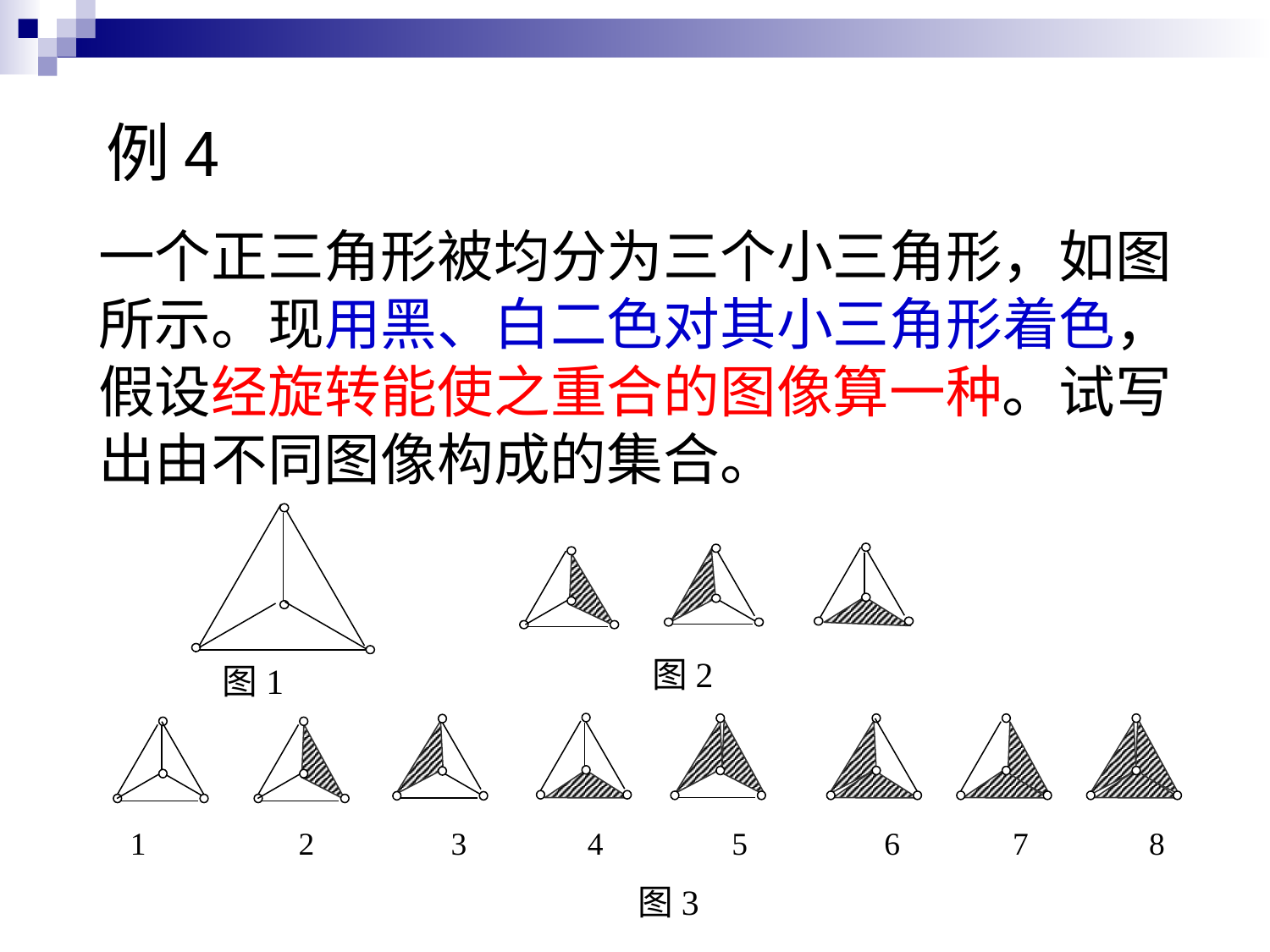

# 例4
一个正三角形被均分为三个小三角形，如图所示。现用黑、白二色对其小三角形着色，假设经旋转能使之重合的图像算一种。试写出由不同图像构成的集合。

图1

图2

1                   2                 3               4                5                 6              7               8
图3